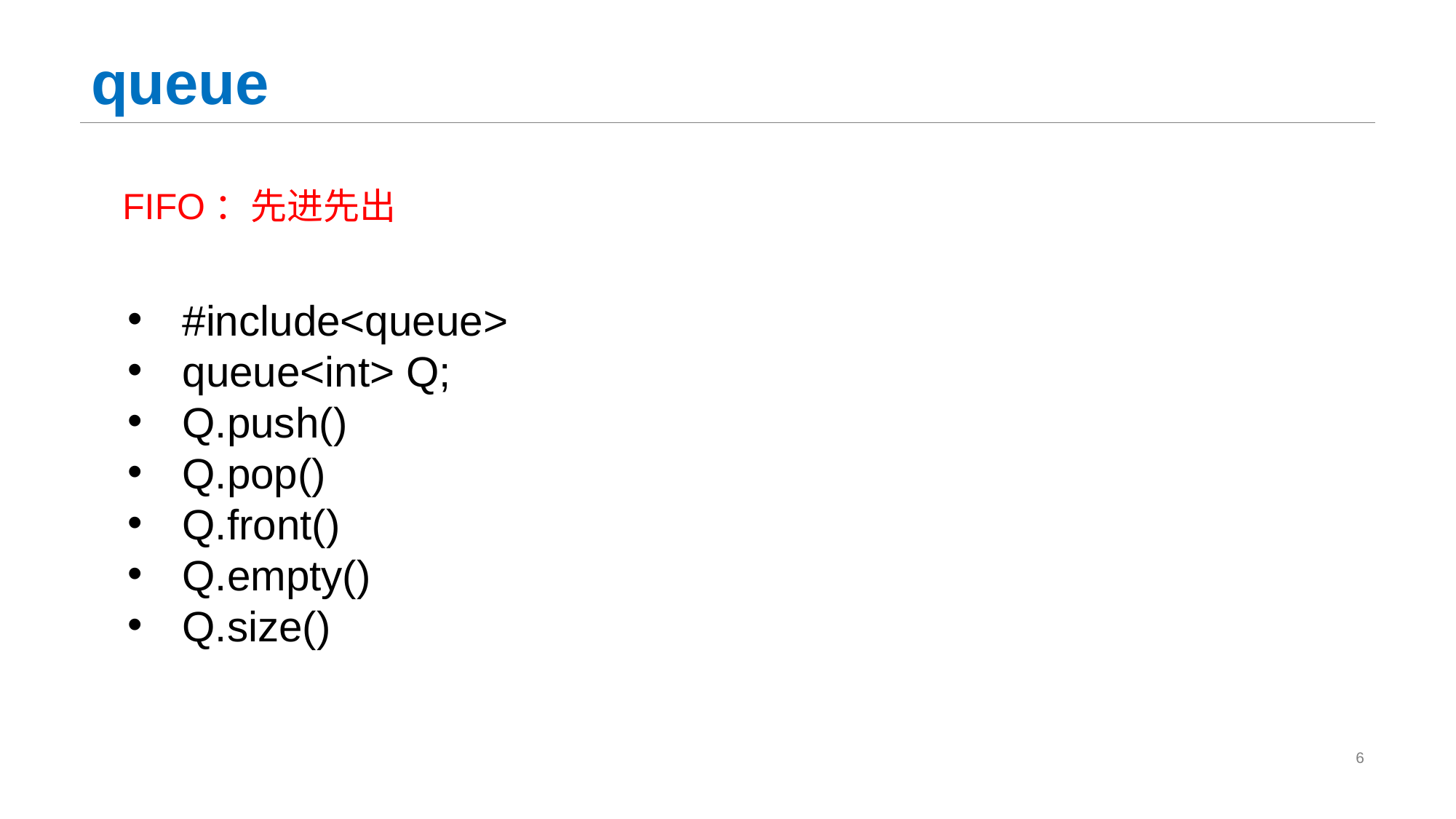

# queue
FIFO：先进先出
#include<queue>
queue<int> Q;
Q.push()
Q.pop()
Q.front()
Q.empty()
Q.size()
6